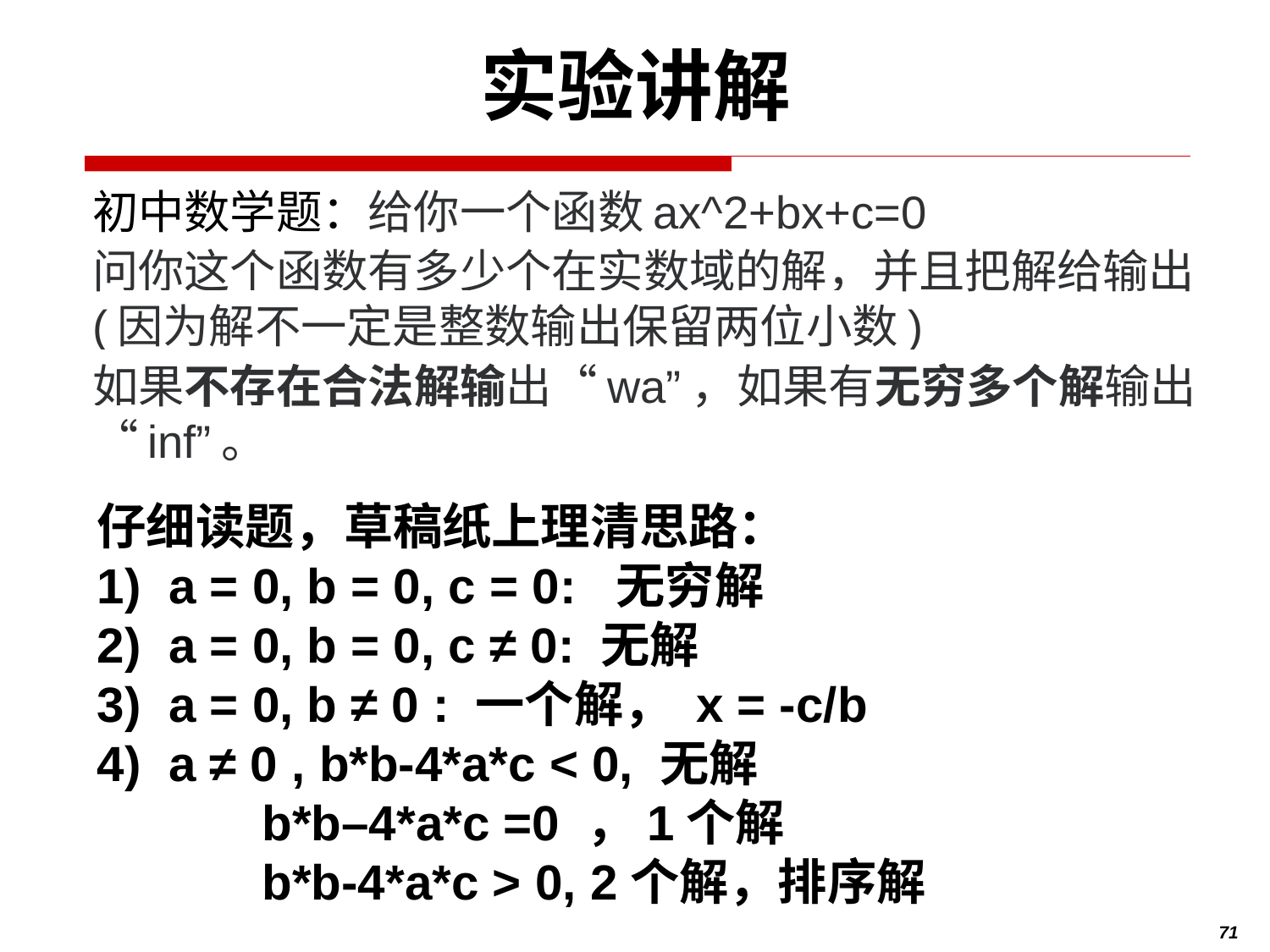

# 实验讲解
初中数学题：给你一个函数ax^2+bx+c=0
问你这个函数有多少个在实数域的解，并且把解给输出(因为解不一定是整数输出保留两位小数)
如果不存在合法解输出“wa”，如果有无穷多个解输出“inf”。

仔细读题，草稿纸上理清思路：
a = 0, b = 0, c = 0:  无穷解
a = 0, b = 0, c ≠ 0: 无解
a = 0, b ≠ 0 : 一个解， x = -c/b
a ≠ 0 , b*b-4*a*c < 0, 无解
            b*b–4*a*c =0 ，1个解
            b*b-4*a*c > 0, 2个解，排序解
71